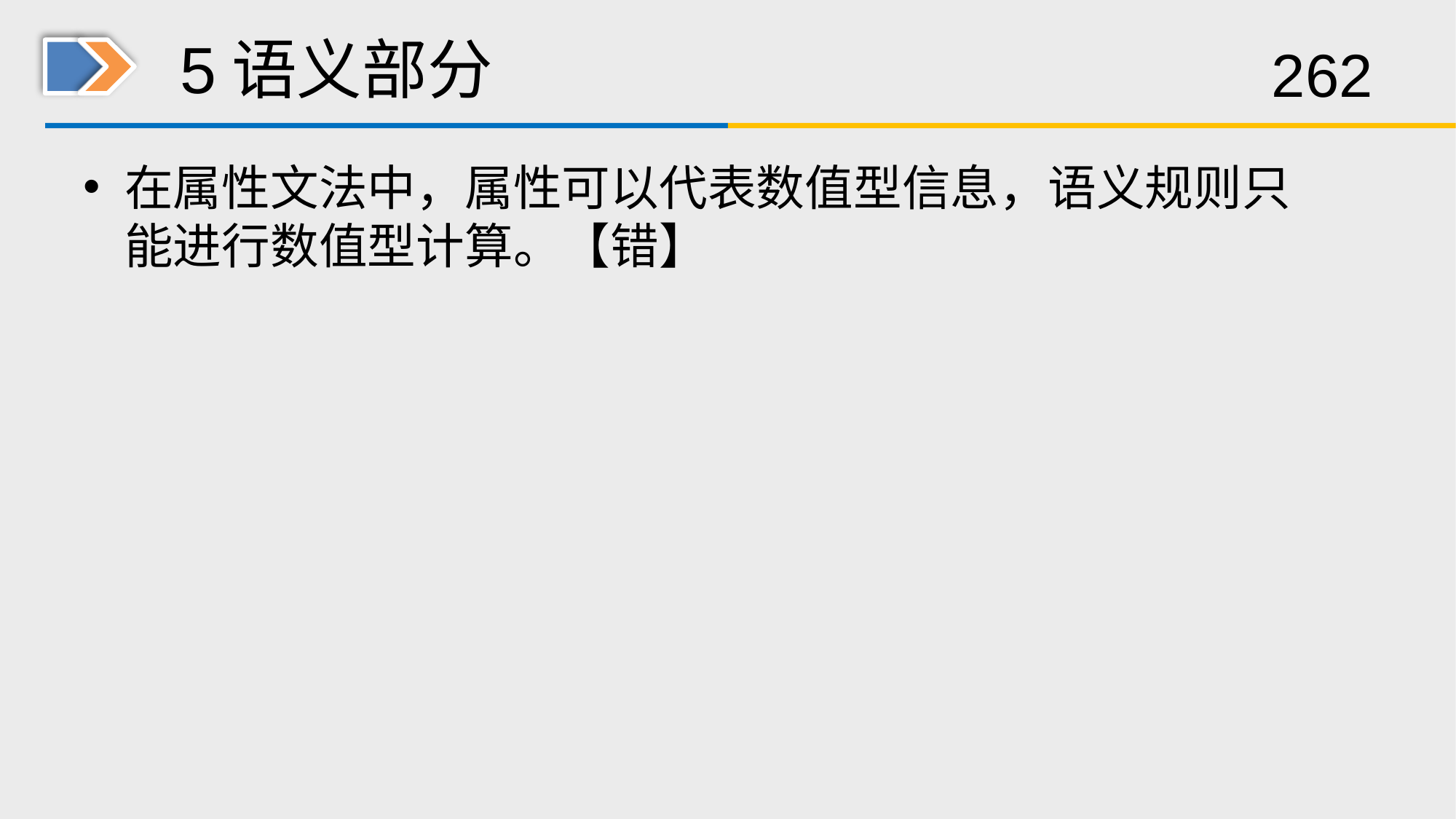

# 5语义部分
262
在属性文法中，属性可以代表数值型信息，语义规则只能进行数值型计算。【错】